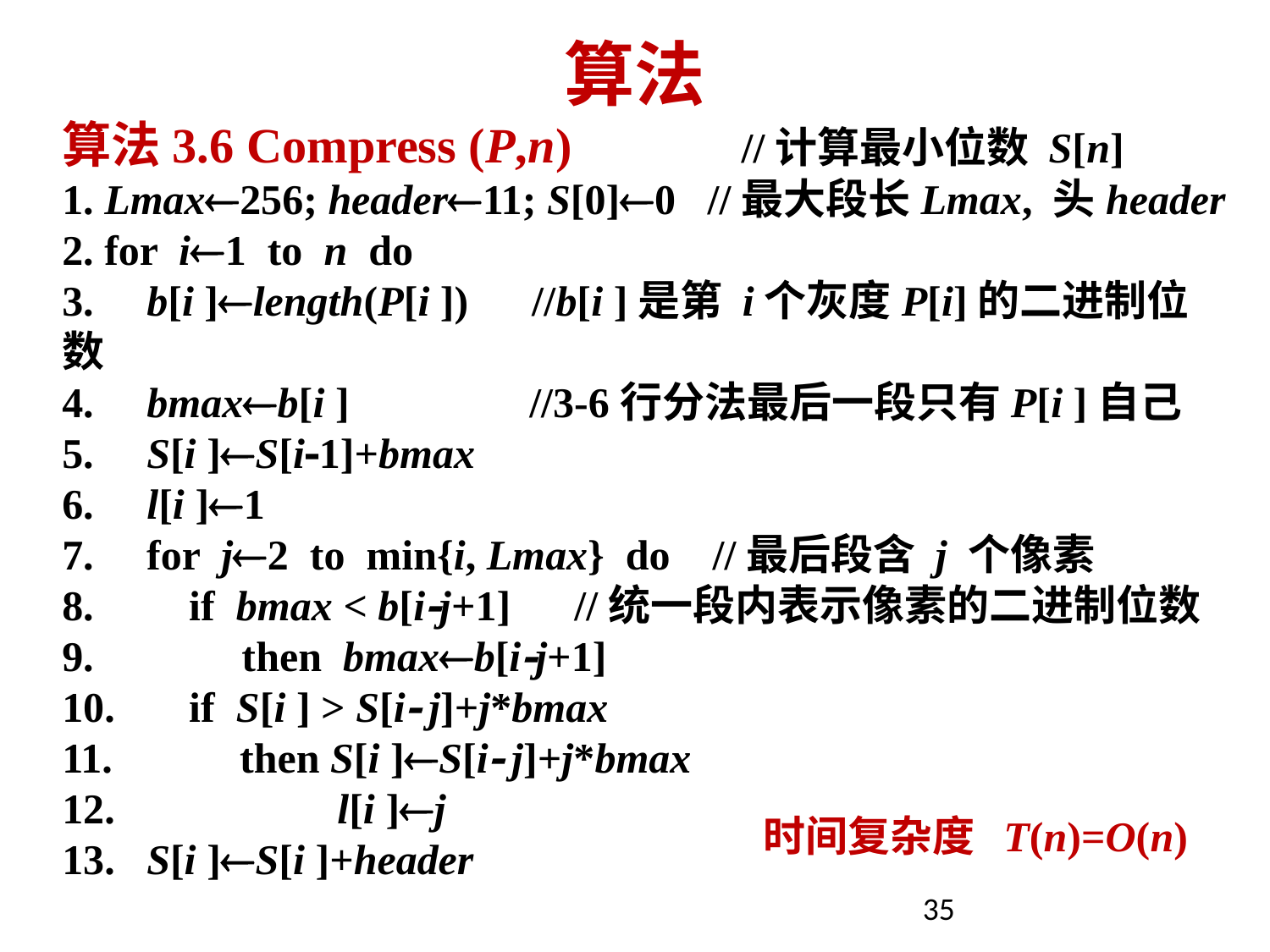

# 算法
算法3.6 Compress (P,n)                //计算最小位数 S[n]
1. Lmax←256; header←11; S[0]←0   //最大段长Lmax, 头header
2. for  i←1  to  n  do
3.     b[i ]←length(P[i ])      //b[i ]是第 i个灰度P[i]的二进制位数
4.     bmax←b[i ]                 //3-6行分法最后一段只有P[i ]自己
5.     S[i ]←S[i−1]+bmax
6.     l[i ]←1
7.     for  j←2  to  min{i, Lmax}  do    //最后段含 j 个像素
8.         if  bmax < b[i−j+1]      //统一段内表示像素的二进制位数
9.              then  bmax←b[i−j+1]
10.       if  S[i ] > S[i− j]+j*bmax
11.            then S[i ]←S[i− j]+j*bmax
12.                     l[i ]←j
13.   S[i ]←S[i ]+header
时间复杂度  T(n)=O(n)
35